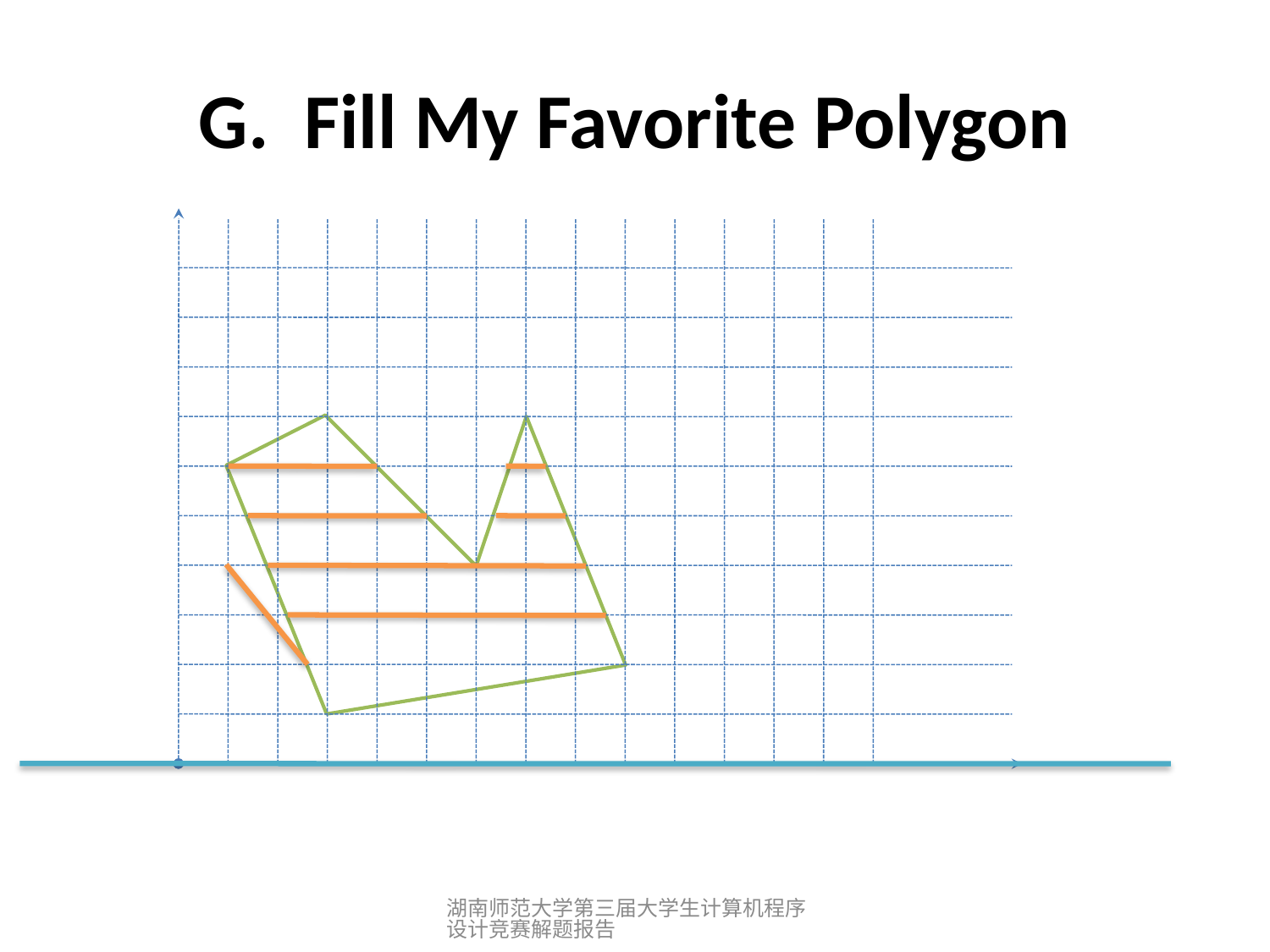

# G.  Fill My Favorite Polygon

湖南师范大学第三届大学生计算机程序设计竞赛解题报告